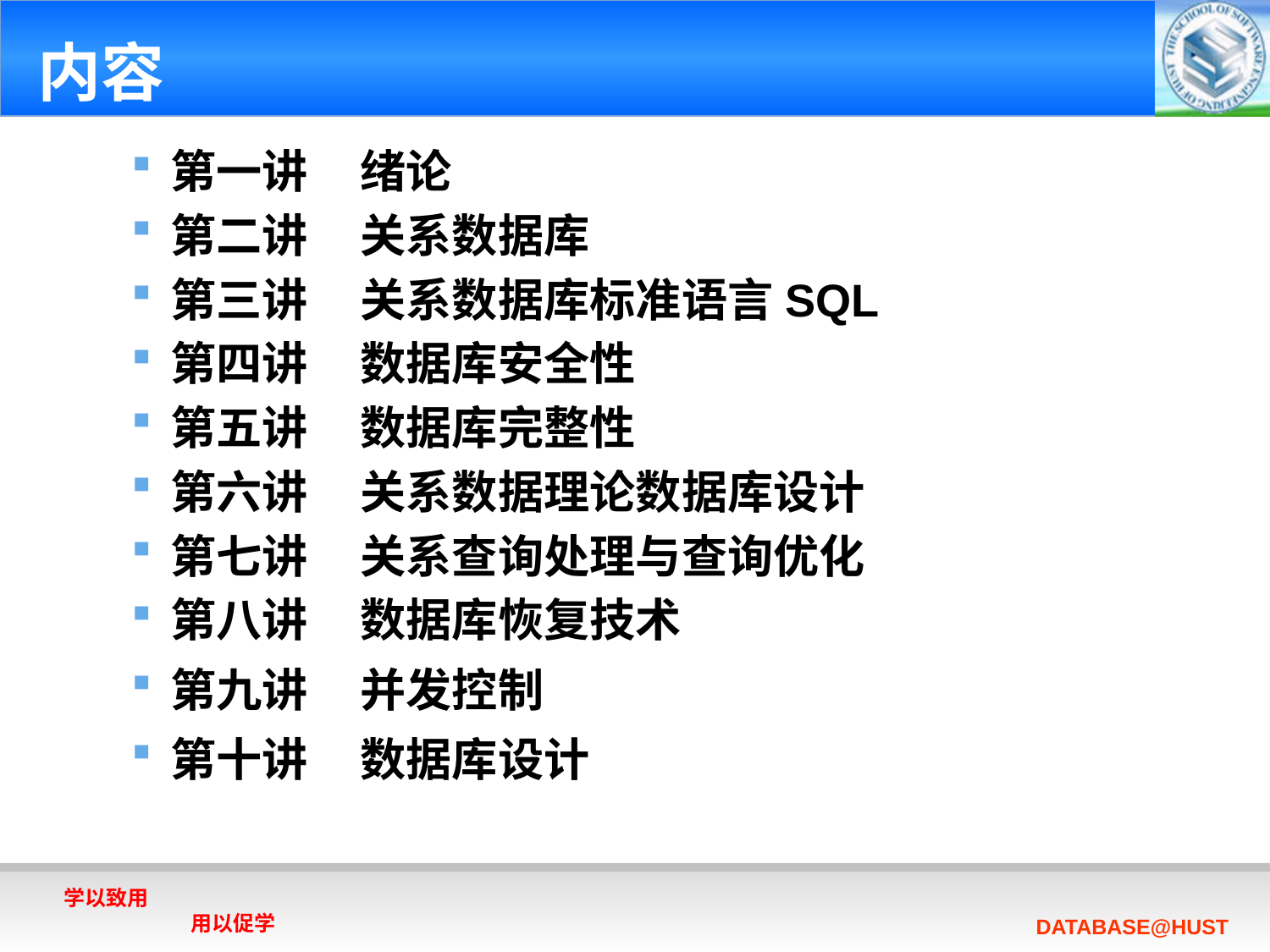

# 内容
第一讲     绪论
第二讲     关系数据库
第三讲     关系数据库标准语言SQL
第四讲     数据库安全性
第五讲     数据库完整性
第六讲     关系数据理论数据库设计
第七讲     关系查询处理与查询优化
第八讲     数据库恢复技术
第九讲     并发控制
第十讲     数据库设计